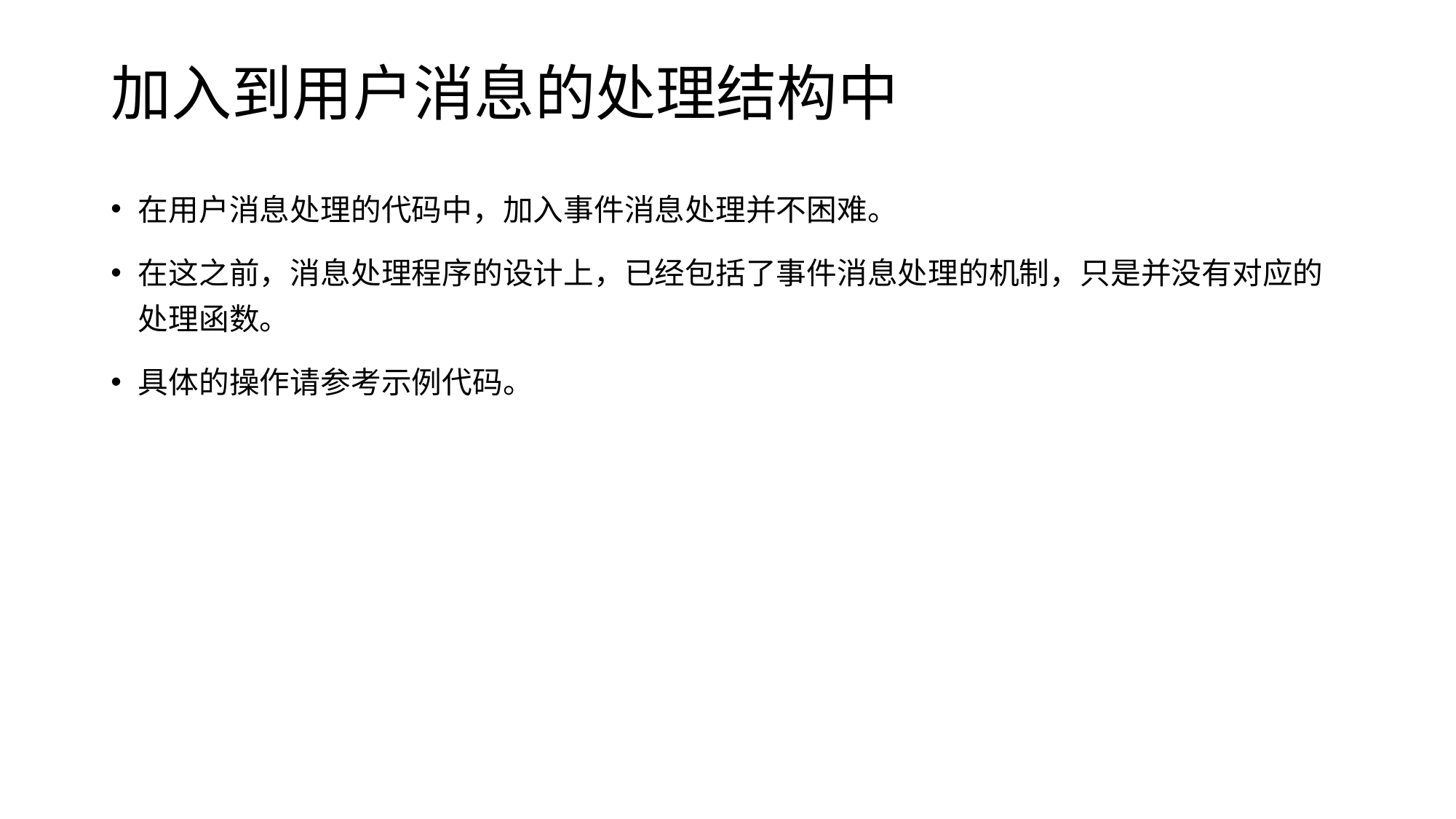

# 加入到用户消息的处理结构中
在用户消息处理的代码中，加入事件消息处理并不困难。
在这之前，消息处理程序的设计上，已经包括了事件消息处理的机制，只是并没有对应的处理函数。
具体的操作请参考示例代码。